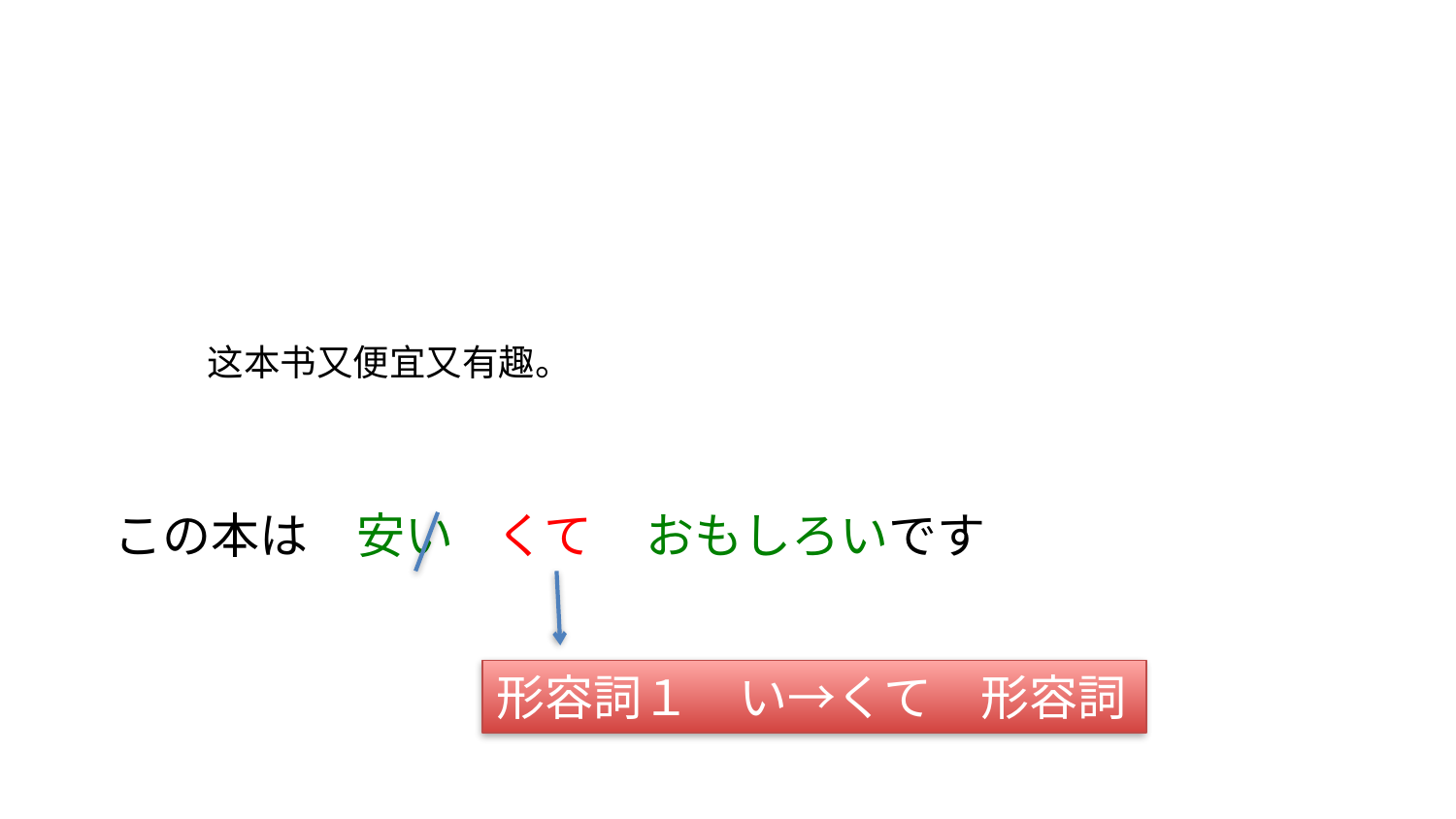

这本书又便宜又有趣。
この本は　安い
くて
おもしろいです
形容詞１　い→くて　形容詞